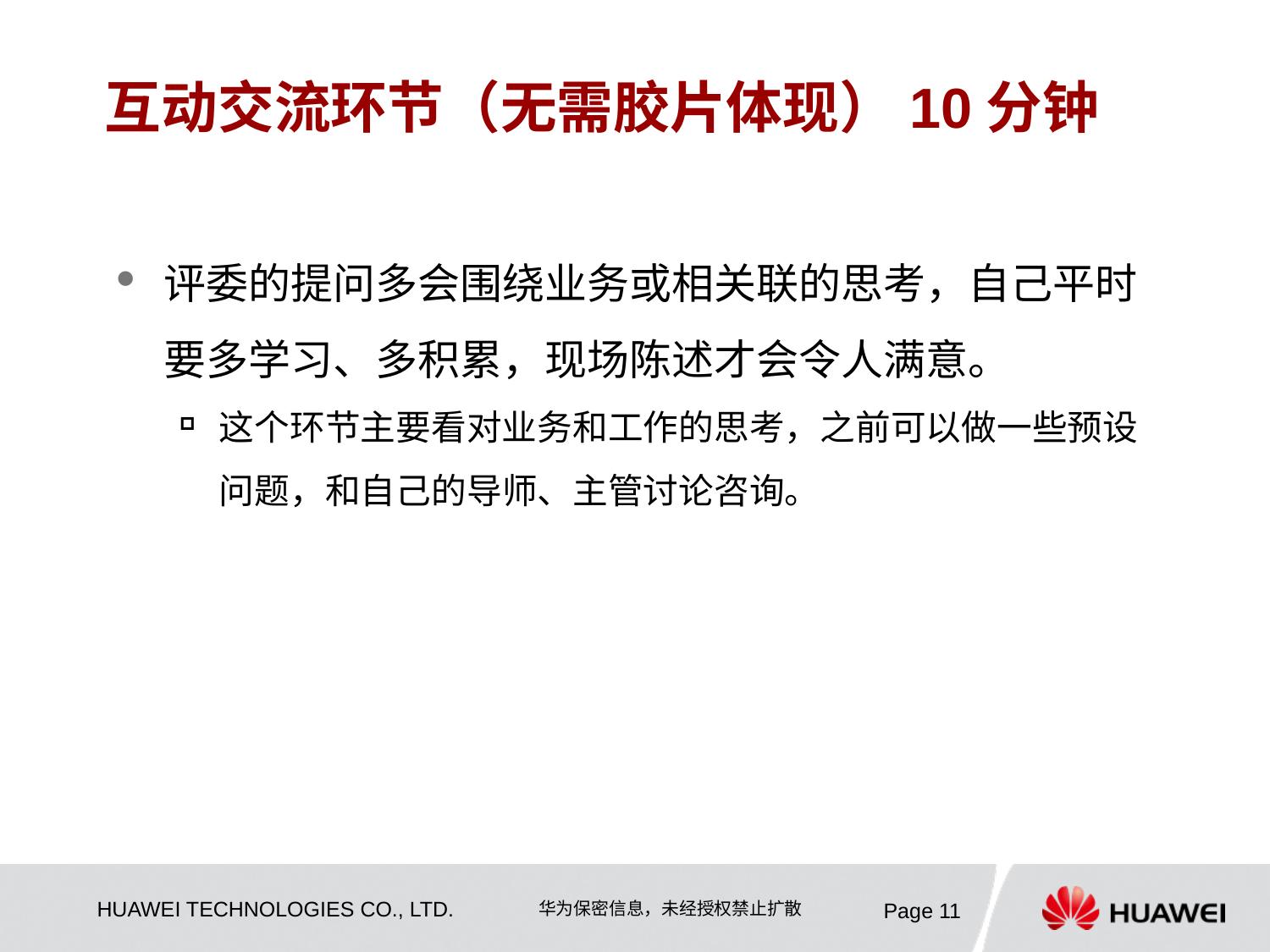

# 互动交流环节（无需胶片体现）10分钟
评委的提问多会围绕业务或相关联的思考，自己平时要多学习、多积累，现场陈述才会令人满意。
这个环节主要看对业务和工作的思考，之前可以做一些预设问题，和自己的导师、主管讨论咨询。